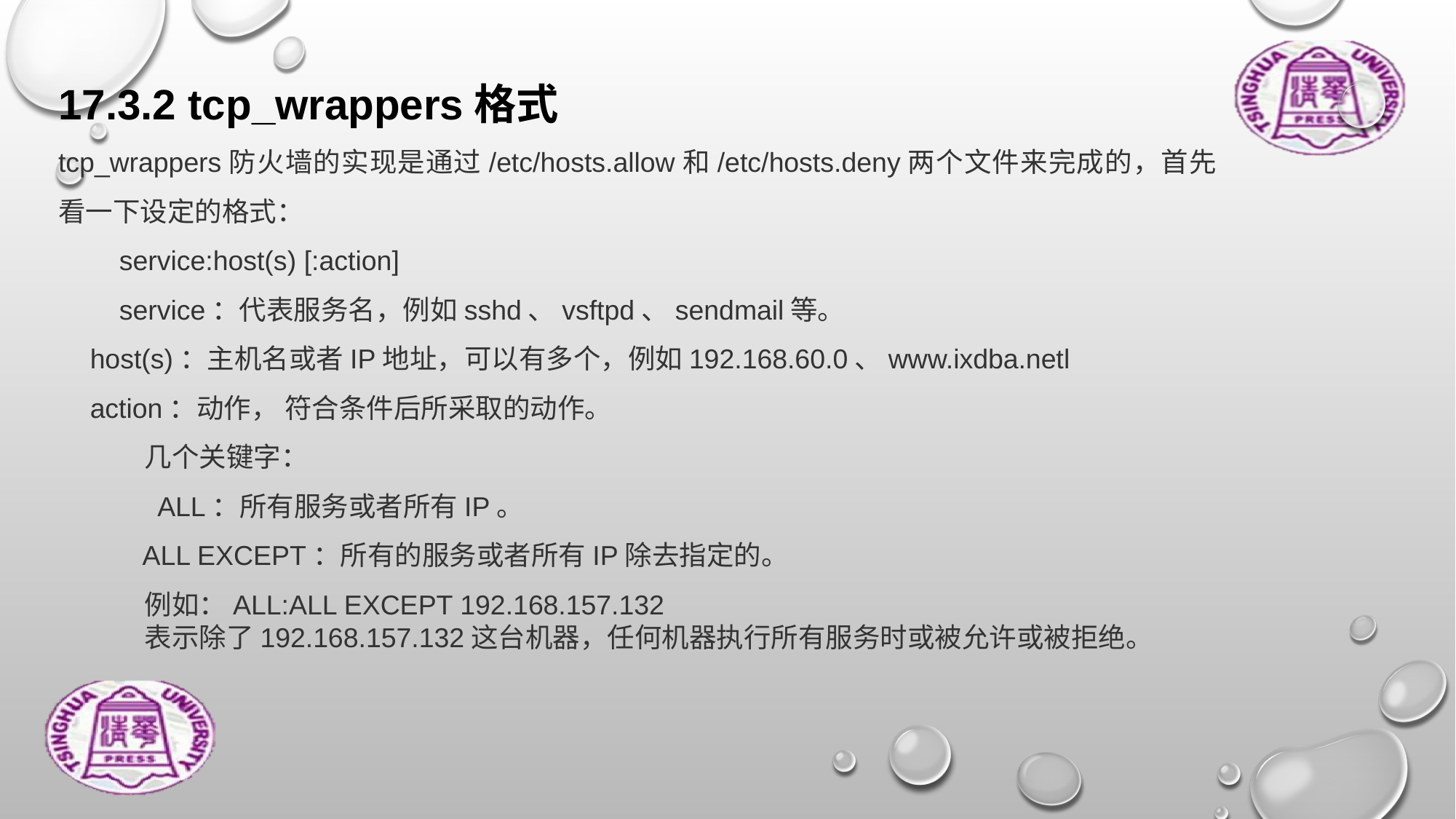

17.3.2 tcp_wrappers格式
tcp_wrappers防火墙的实现是通过/etc/hosts.allow和/etc/hosts.deny两个文件来完成的，首先看一下设定的格式：
　　service:host(s) [:action]
　　service：代表服务名，例如sshd、vsftpd、sendmail等。
host(s)：主机名或者IP地址，可以有多个，例如192.168.60.0、www.ixdba.netl
action：动作， 符合条件后所采取的动作。
　　几个关键字：
　　 ALL：所有服务或者所有IP。
　   ALL EXCEPT：所有的服务或者所有IP除去指定的。
　　例如：ALL:ALL EXCEPT 192.168.157.132
　　表示除了192.168.157.132这台机器，任何机器执行所有服务时或被允许或被拒绝。